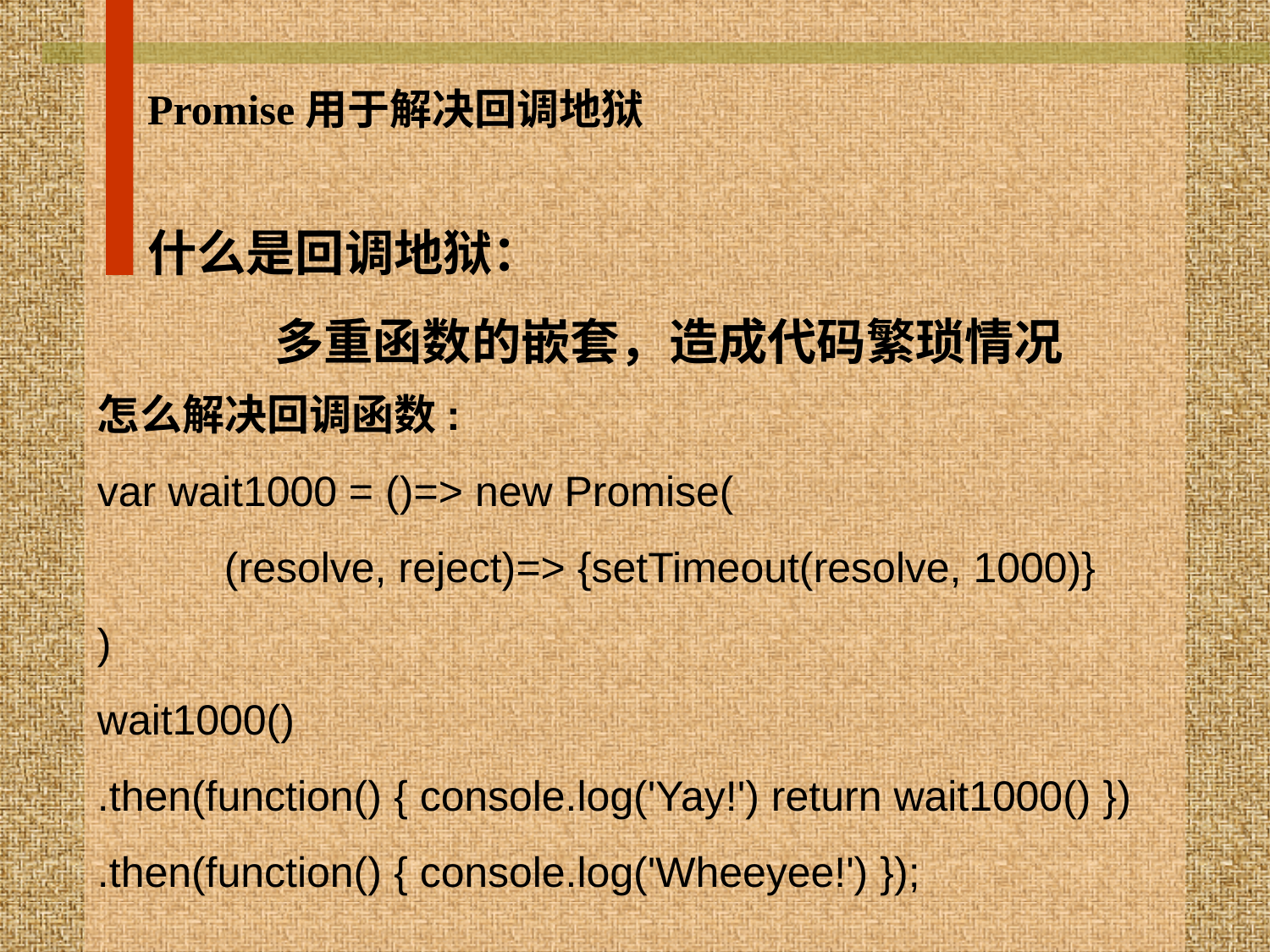

Promise用于解决回调地狱
什么是回调地狱：
	多重函数的嵌套，造成代码繁琐情况
怎么解决回调函数:
var wait1000 = ()=> new Promise(
	(resolve, reject)=> {setTimeout(resolve, 1000)}
)
wait1000()
.then(function() { console.log('Yay!') return wait1000() })
.then(function() { console.log('Wheeyee!') });